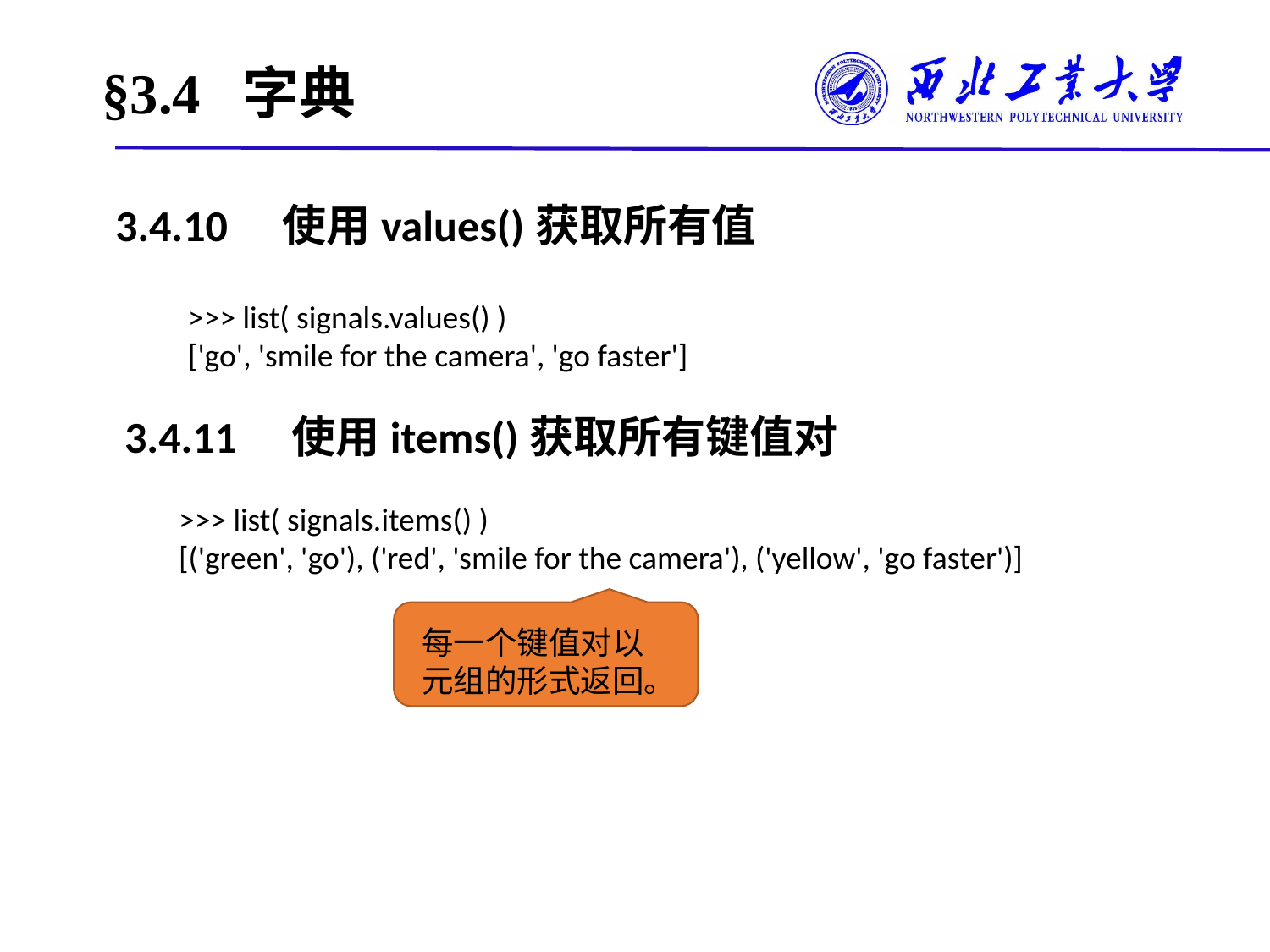

# §3.4  字典
3.4.10　使用values()获取所有值

>>> list( signals.values() )
['go', 'smile for the camera', 'go faster']
3.4.11　使用items()获取所有键值对
>>> list( signals.items() )
[('green', 'go'), ('red', 'smile for the camera'), ('yellow', 'go faster')]

每一个键值对以元组的形式返回。